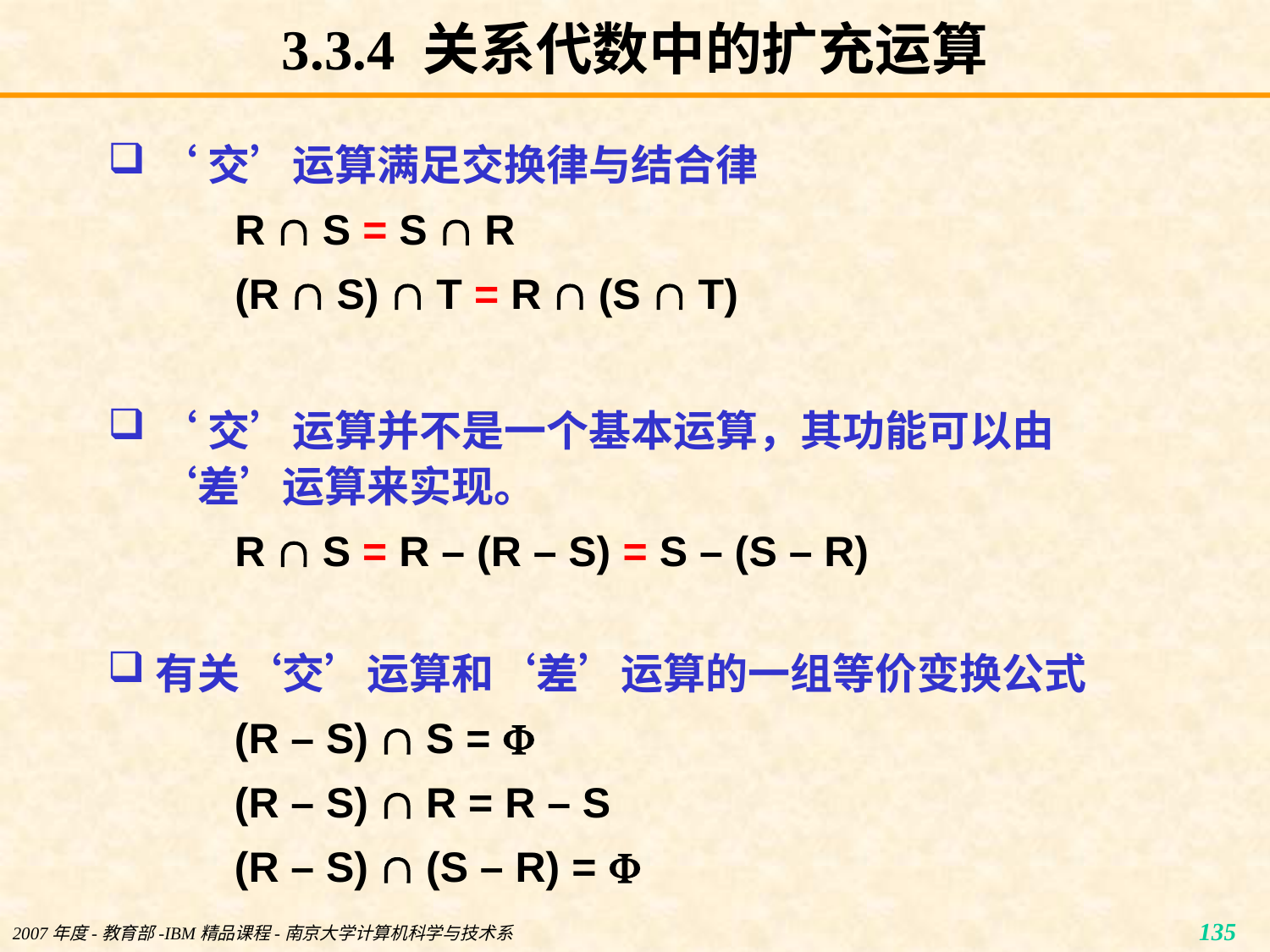

# 3.3.4 关系代数中的扩充运算
‘交’运算满足交换律与结合律
R ∩ S = S ∩ R
(R ∩ S) ∩ T = R ∩ (S ∩ T)
‘交’运算并不是一个基本运算，其功能可以由‘差’运算来实现。
R ∩ S = R – (R – S) = S – (S – R)
有关‘交’运算和‘差’运算的一组等价变换公式
(R – S) ∩ S = Φ
(R – S) ∩ R = R – S
(R – S) ∩ (S – R) = Φ
135
2007年度-教育部-IBM精品课程-南京大学计算机科学与技术系